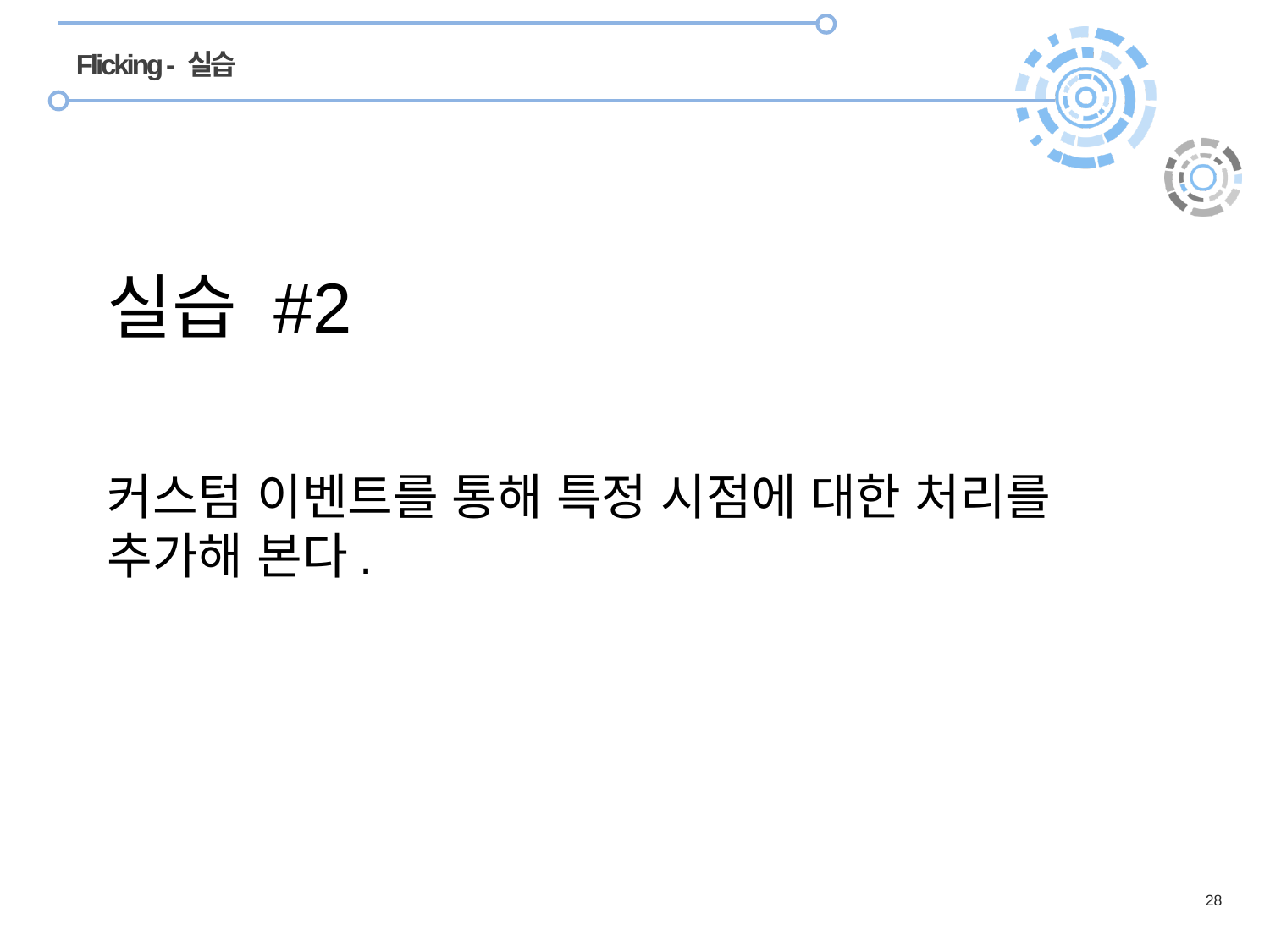

Flicking - 실습
실습 #2

커스텀 이벤트를 통해 특정 시점에 대한 처리를
추가해 본다.